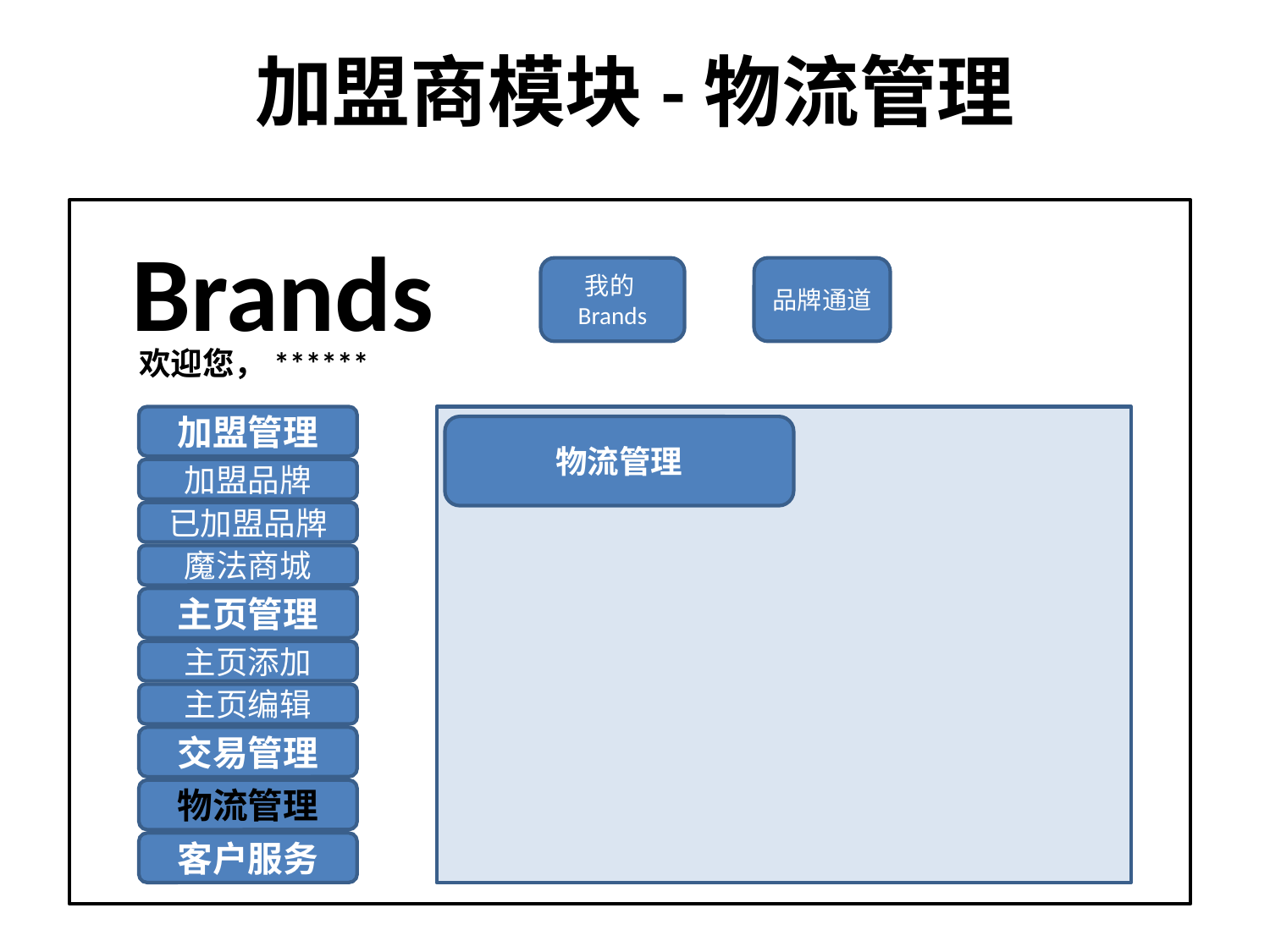

# 加盟商模块-物流管理

Brands
我的Brands
品牌通道
欢迎您，******
加盟管理

物流管理
加盟品牌
已加盟品牌
魔法商城
主页管理
主页添加
主页编辑
交易管理
物流管理
客户服务